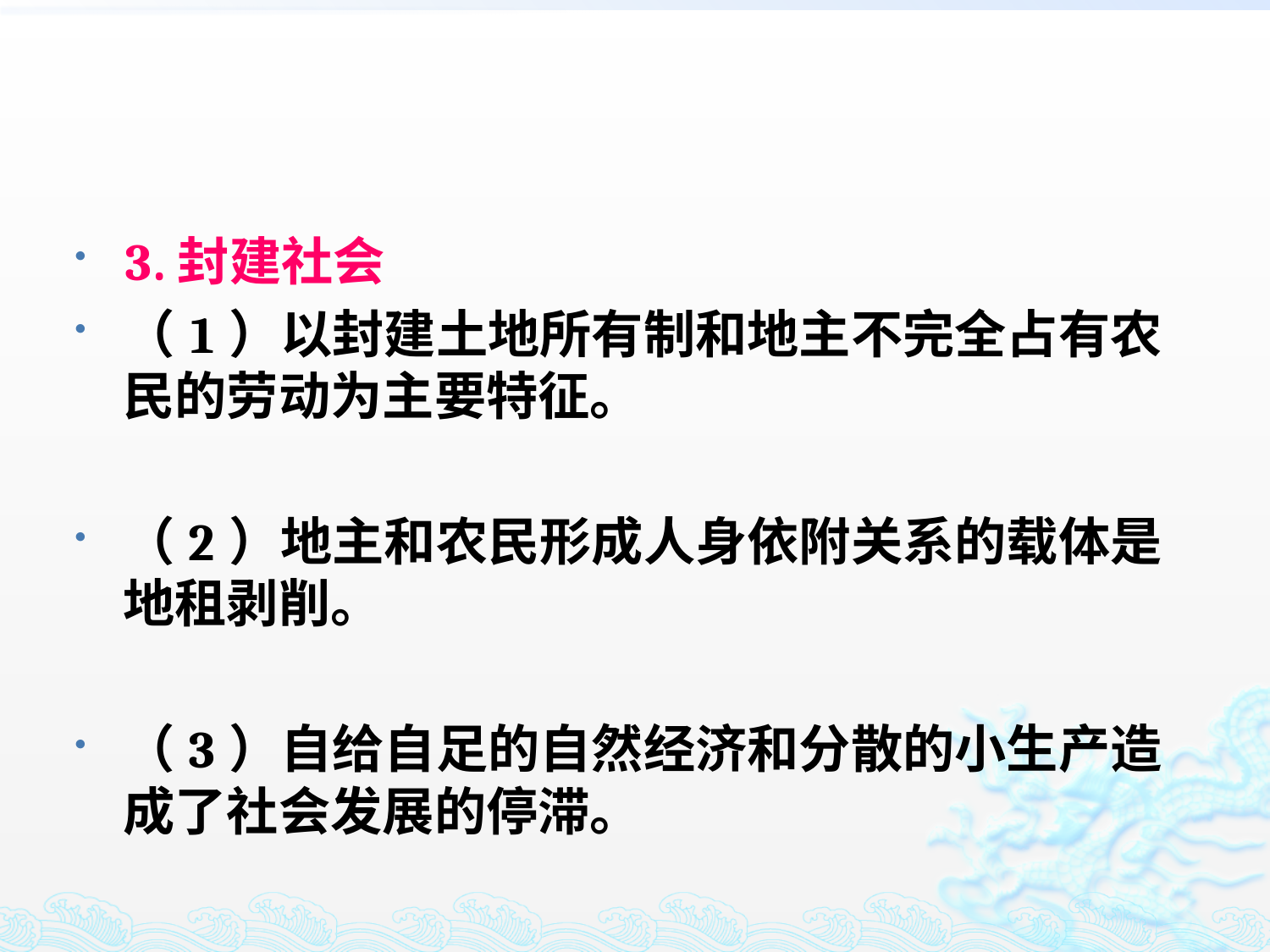

3.封建社会
（1）以封建土地所有制和地主不完全占有农民的劳动为主要特征。

（2）地主和农民形成人身依附关系的载体是地租剥削。

（3）自给自足的自然经济和分散的小生产造成了社会发展的停滞。